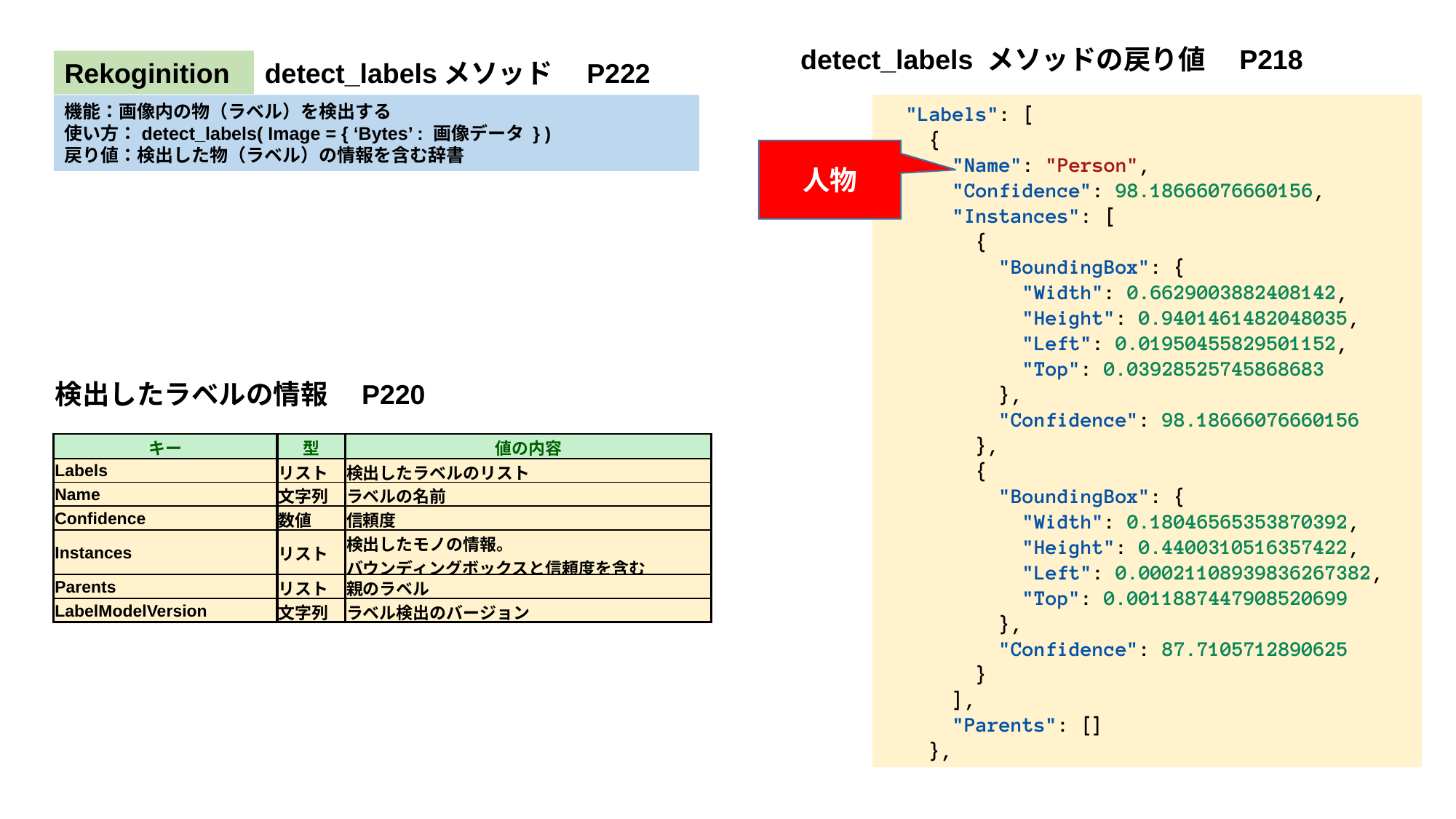

detect_labels メソッドの戻り値　P218
Rekoginition
detect_labelsメソッド　P222
機能：画像内の物（ラベル）を検出する
使い方：detect_labels( Image = { ‘Bytes’ : 画像データ } )
戻り値：検出した物（ラベル）の情報を含む辞書
  "Labels": [
    {
      "Name": "Person",
      "Confidence": 98.18666076660156,
      "Instances": [
        {
          "BoundingBox": {
            "Width": 0.6629003882408142,
            "Height": 0.9401461482048035,
            "Left": 0.01950455829501152,
            "Top": 0.03928525745868683
          },
          "Confidence": 98.18666076660156
        },
        {
          "BoundingBox": {
            "Width": 0.18046565353870392,
            "Height": 0.4400310516357422,
            "Left": 0.00021108939836267382,
            "Top": 0.0011887447908520699
          },
          "Confidence": 87.7105712890625
        }
      ],
      "Parents": []
    },
人物
検出したラベルの情報　P220
| キー | 型 | 値の内容 |
| --- | --- | --- |
| Labels | リスト | 検出したラベルのリスト |
| Name | 文字列 | ラベルの名前 |
| Confidence | 数値 | 信頼度 |
| Instances | リスト | 検出したモノの情報。 バウンディングボックスと信頼度を含む |
| Parents | リスト | 親のラベル |
| LabelModelVersion | 文字列 | ラベル検出のバージョン |